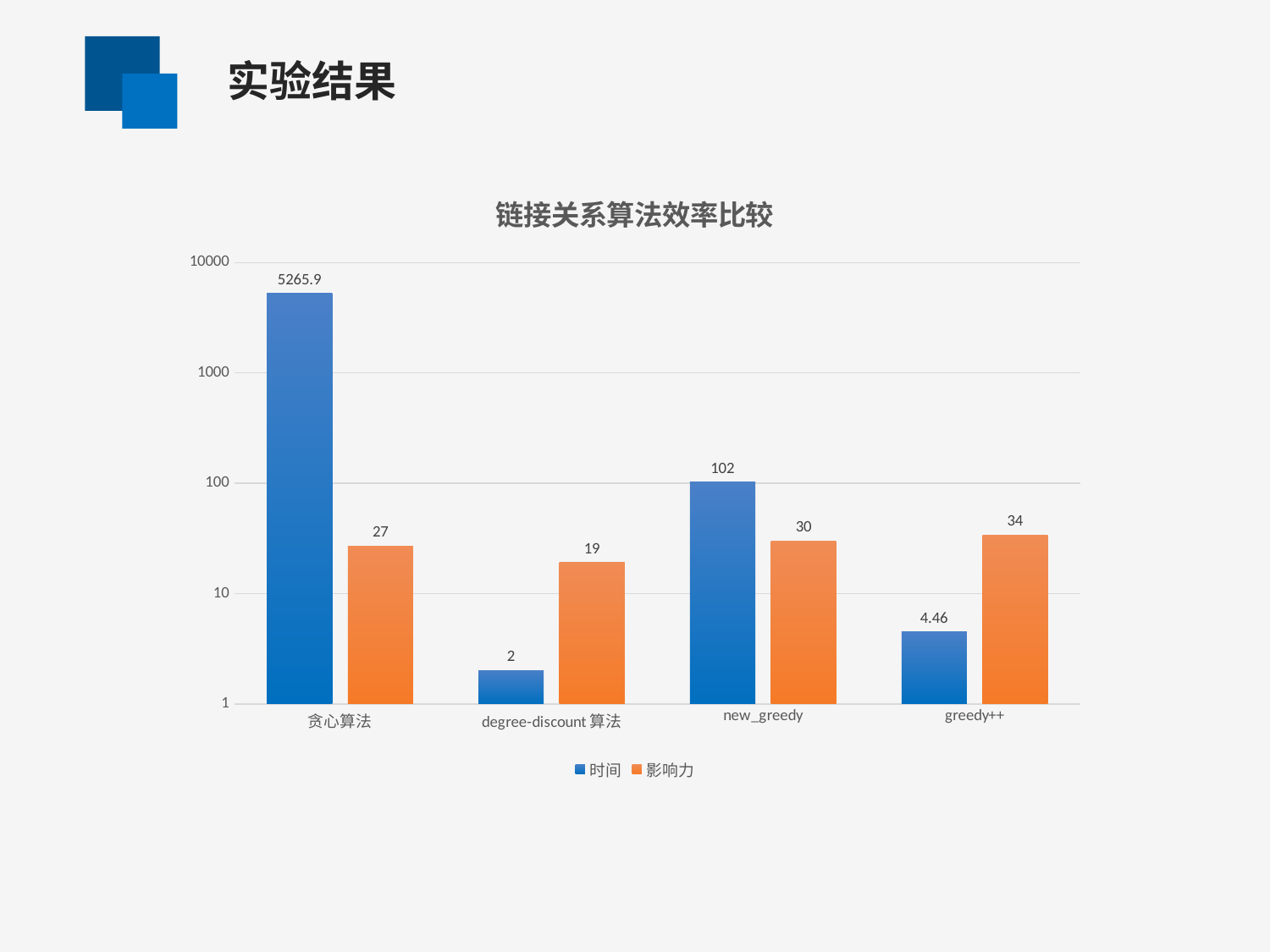

实验结果

### Chart: 链接关系算法效率比较

| Category | 时间 | 影响力 |
|---|---|---|
| 贪心算法 | 5265.9 | 27.0 |
| degree-discount算法 | 2.0 | 19.0 |
| new_greedy | 102.0 | 30.0 |
| greedy++ | 4.46 | 34.0 |